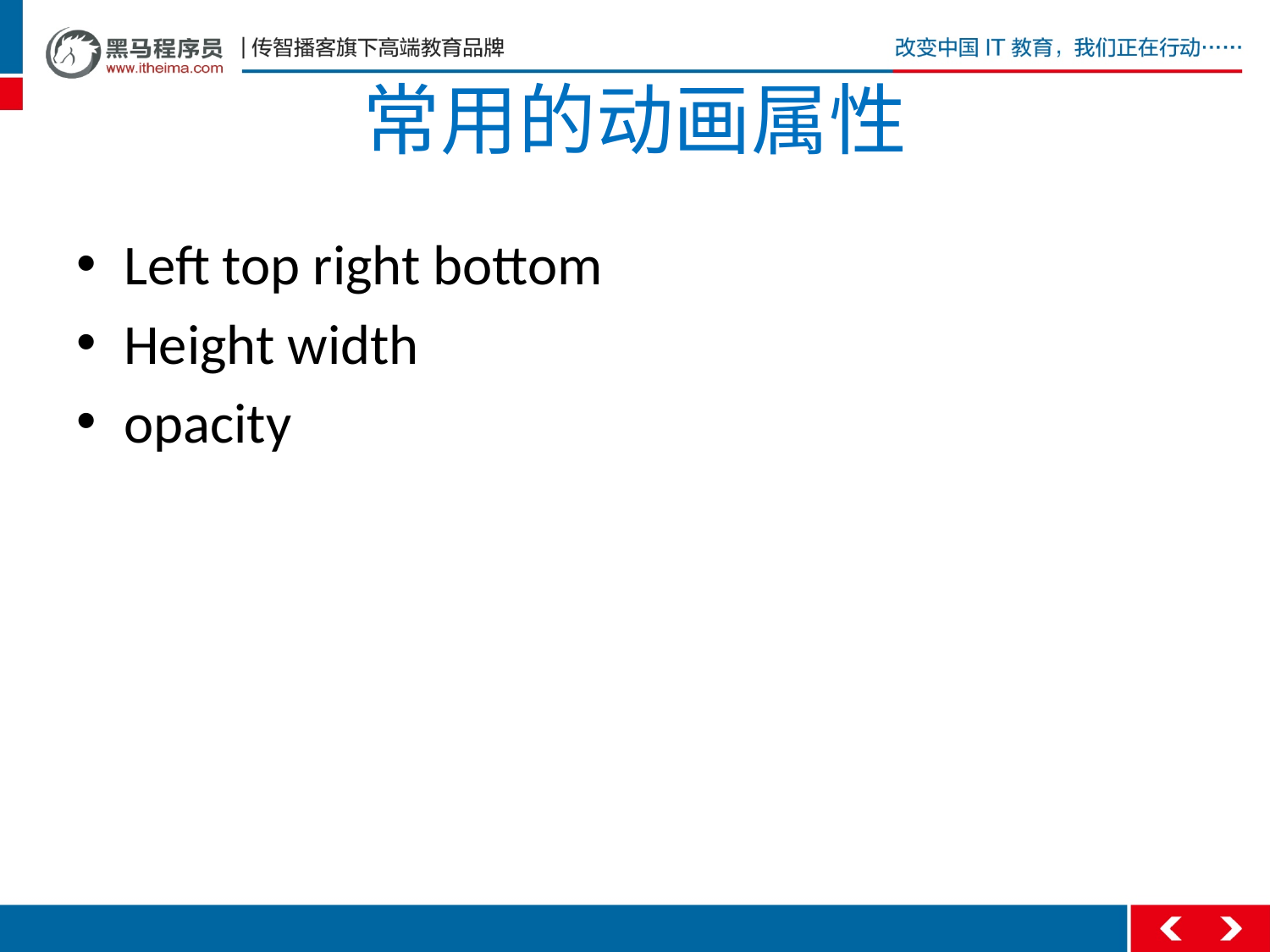

# 常用的动画属性
Left top right bottom
Height width
opacity